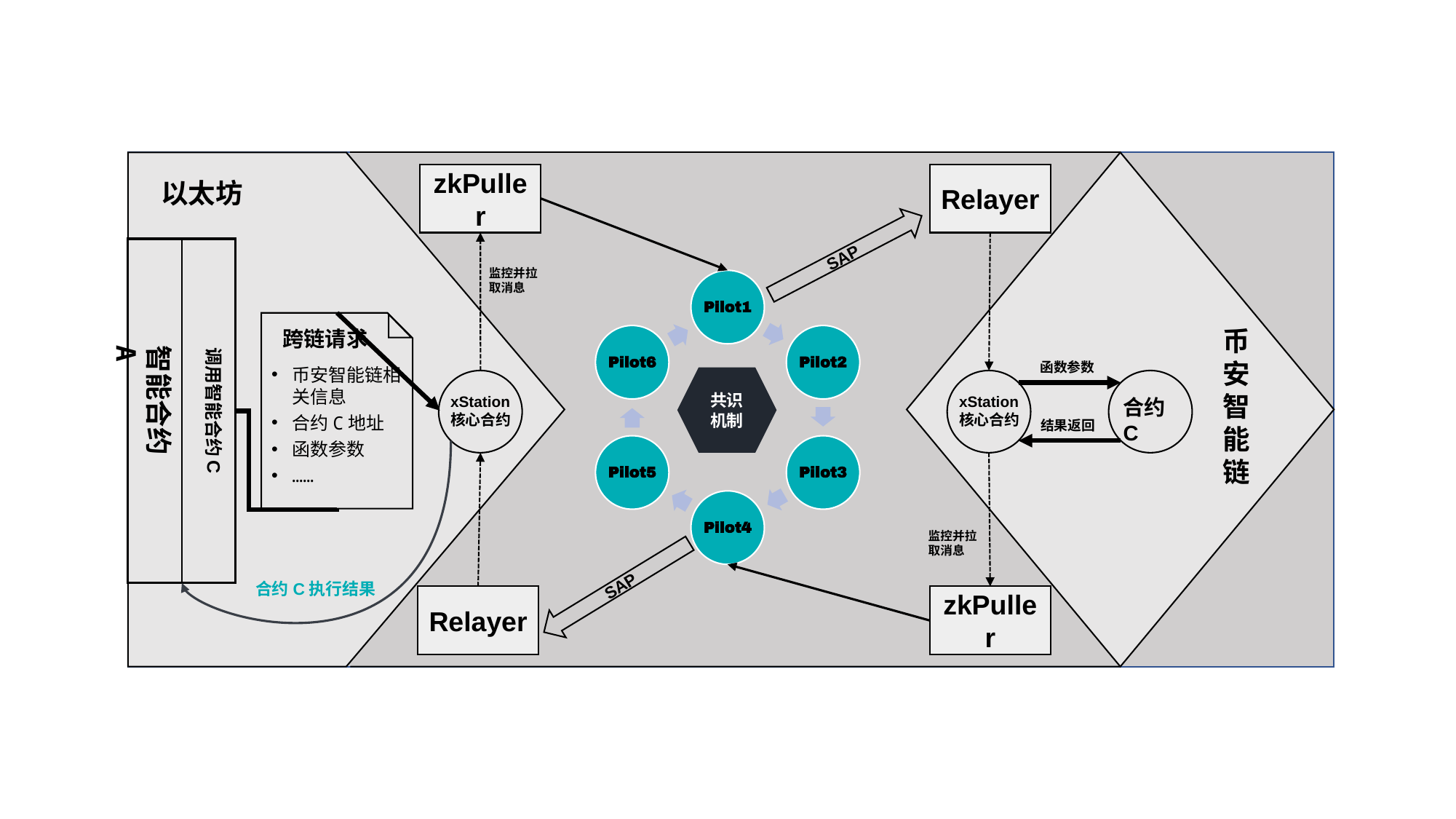

zkPuller
Relayer
SAP
以太坊

智能合约A
调用智能合约C
监控并拉取消息
Pilot1

Pilot2

Pilot3

Pilot4

Pilot5

Pilot6

跨链请求
币安智能链相关信息
合约C地址
函数参数
……
币安智能链
函数参数
共识机制

xStation核心合约

xStation核心合约

合约C
结果返回
SAP
监控并拉取消息
合约C执行结果
Relayer
zkPuller